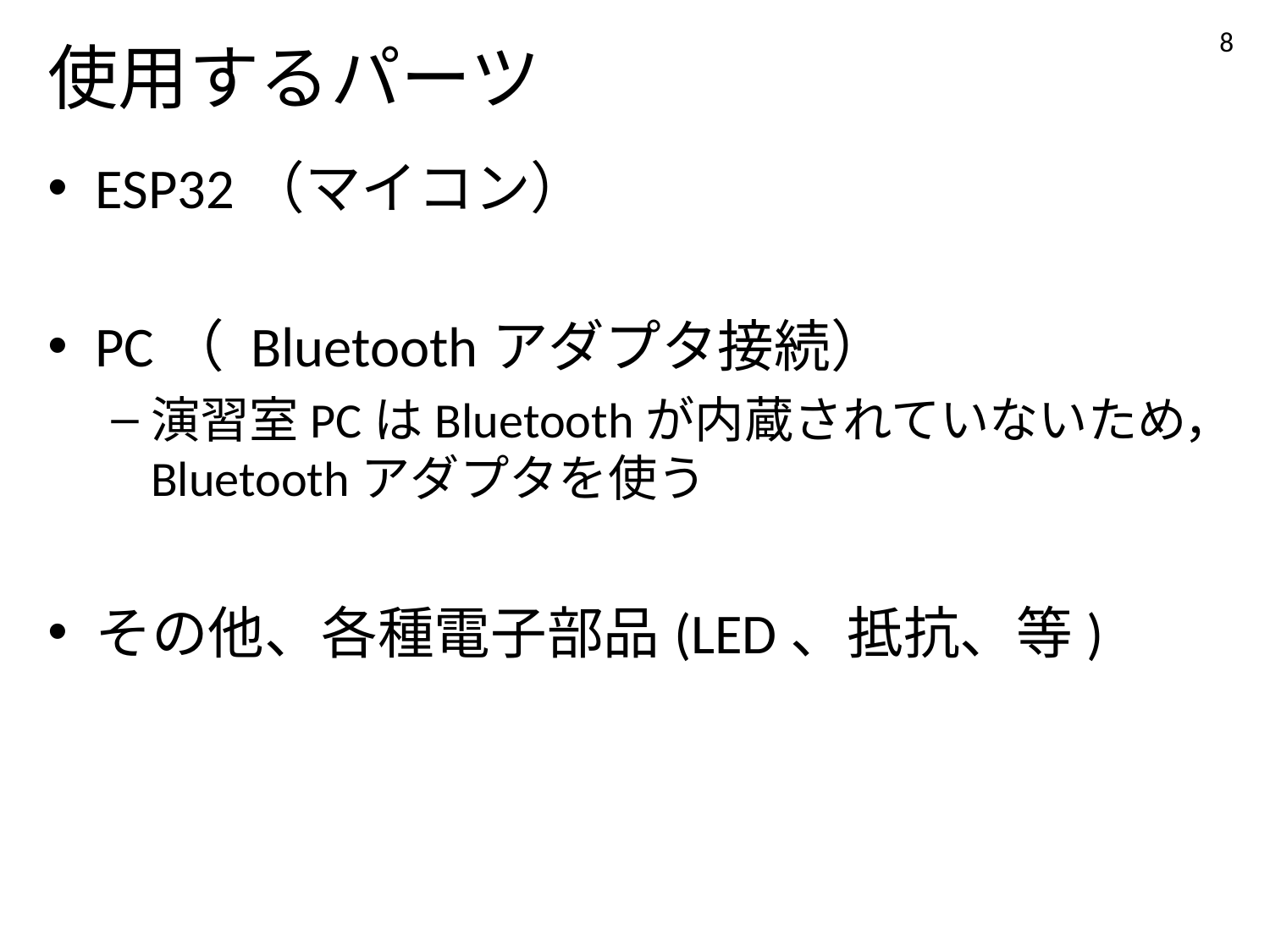

8
# 使用するパーツ
ESP32（マイコン）

PC（ Bluetoothアダプタ接続）
演習室PCはBluetoothが内蔵されていないため，Bluetoothアダプタを使う

その他、各種電子部品(LED、抵抗、等)